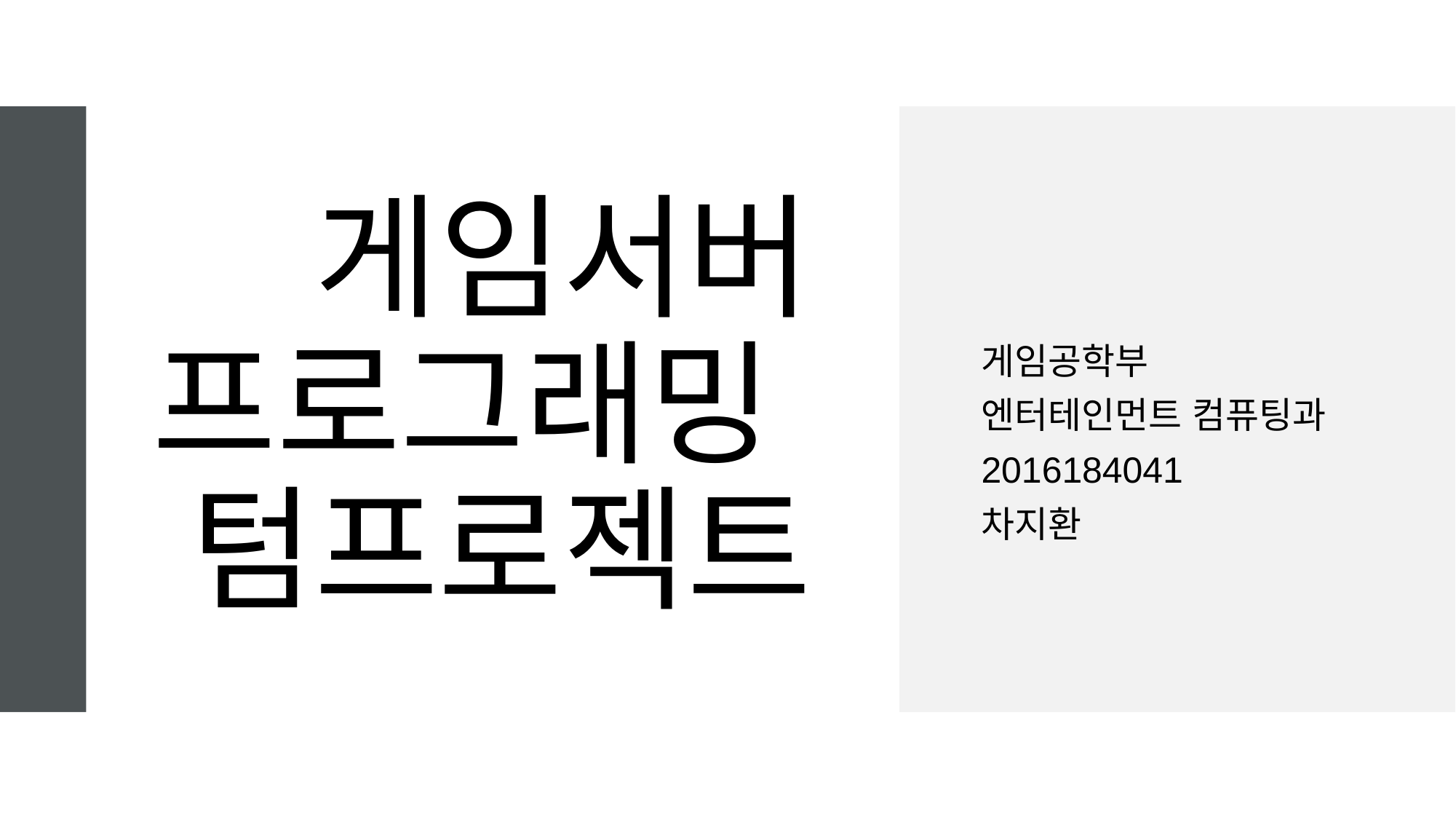

# 게임서버 프로그래밍 텀프로젝트

게임공학부
엔터테인먼트 컴퓨팅과
2016184041
차지환